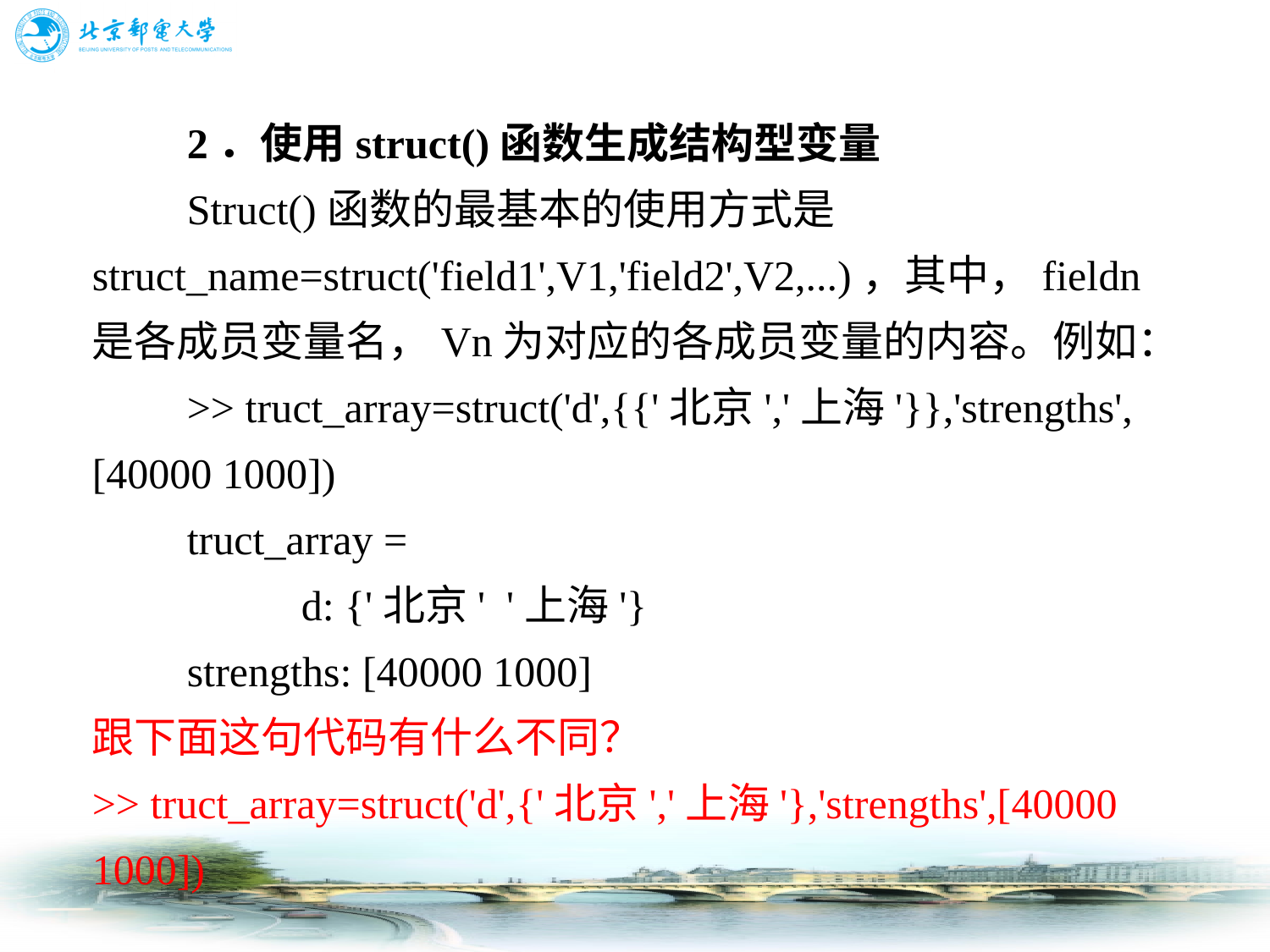

# 2．使用struct()函数生成结构型变量 　　Struct()函数的最基本的使用方式是 struct_name=struct('field1',V1,'field2',V2,...)，其中，fieldn 是各成员变量名，Vn为对应的各成员变量的内容。例如： 　　>> truct_array=struct('d',{{'北京','上海'}},'strengths',[40000 1000]) 　　truct_array = 　　            d: {'北京'  '上海'} 　　strengths: [40000 1000] 跟下面这句代码有什么不同？ >> truct_array=struct('d',{'北京','上海'},'strengths',[40000 1000])